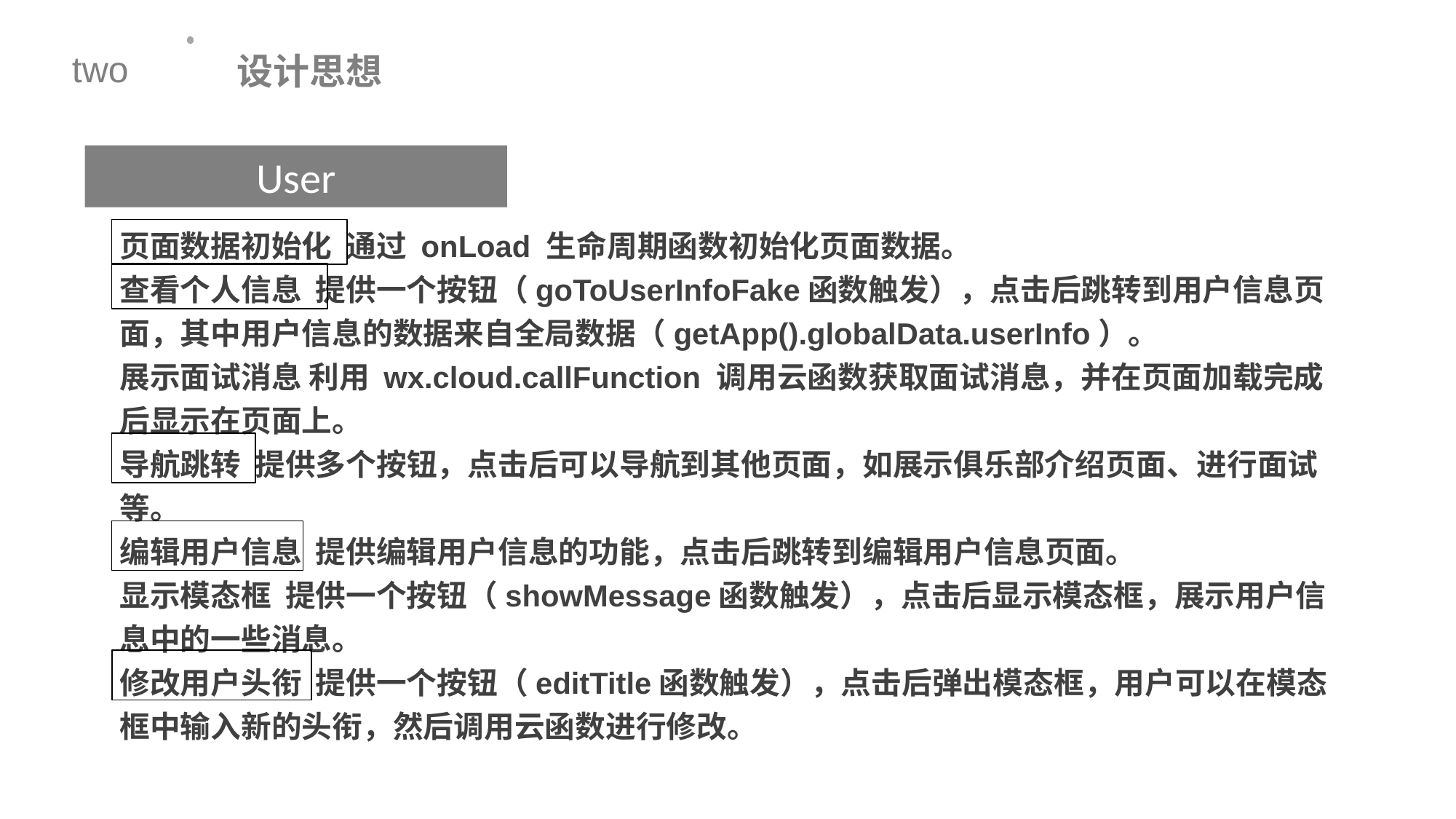

设计思想

two
User
页面数据初始化  通过 onLoad 生命周期函数初始化页面数据。
查看个人信息  提供一个按钮（goToUserInfoFake函数触发），点击后跳转到用户信息页面，其中用户信息的数据来自全局数据（getApp().globalData.userInfo）。
展示面试消息 利用 wx.cloud.callFunction 调用云函数获取面试消息，并在页面加载完成后显示在页面上。
导航跳转  提供多个按钮，点击后可以导航到其他页面，如展示俱乐部介绍页面、进行面试等。
编辑用户信息  提供编辑用户信息的功能，点击后跳转到编辑用户信息页面。
显示模态框  提供一个按钮（showMessage函数触发），点击后显示模态框，展示用户信息中的一些消息。
修改用户头衔  提供一个按钮（editTitle函数触发），点击后弹出模态框，用户可以在模态框中输入新的头衔，然后调用云函数进行修改。